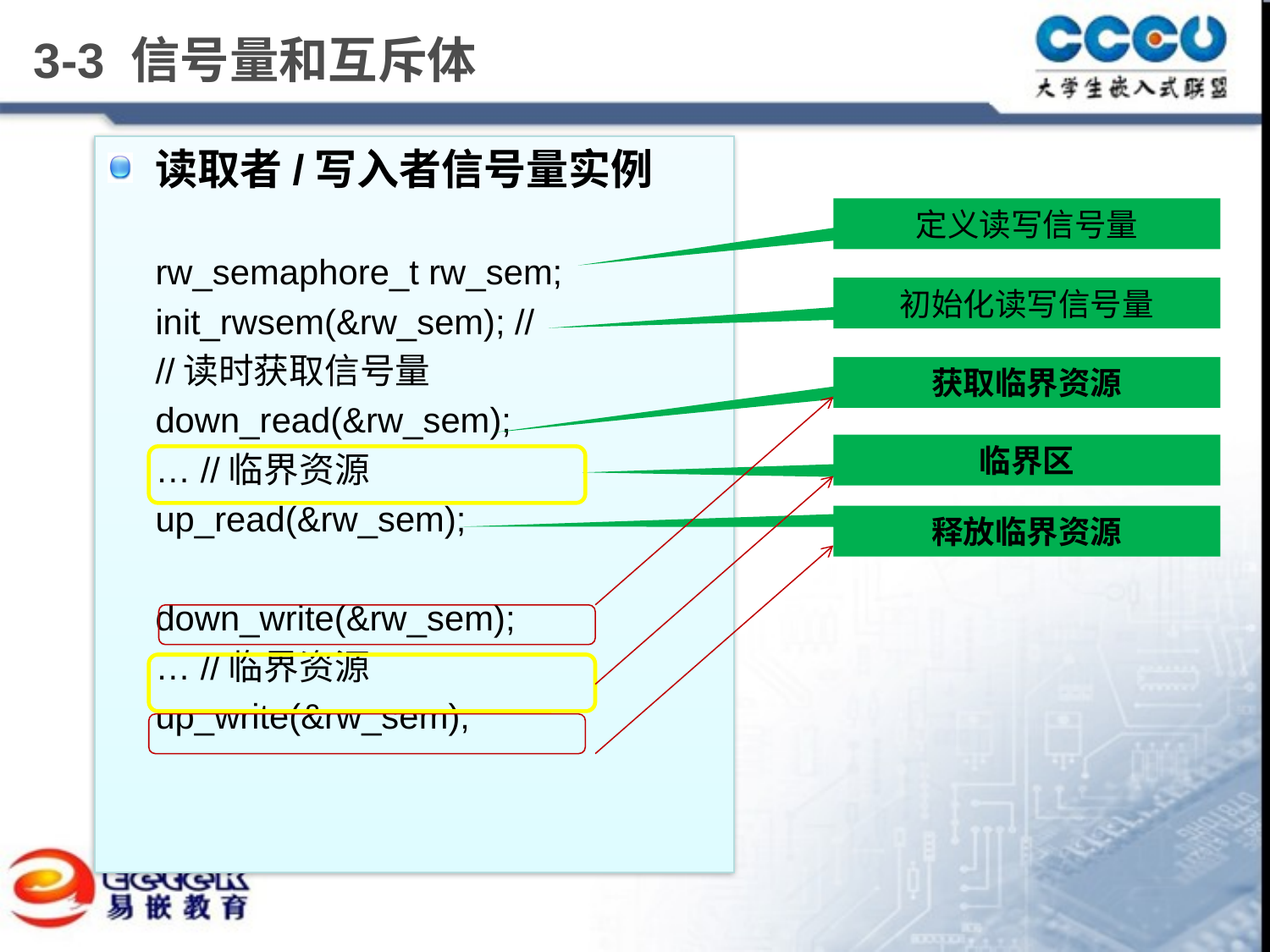

# 3-3 信号量和互斥体
读取者/写入者信号量实例

	rw_semaphore_t rw_sem;
	init_rwsem(&rw_sem); //
	//读时获取信号量
	down_read(&rw_sem);
	… //临界资源
	up_read(&rw_sem);

	down_write(&rw_sem);
	… //临界资源
	up_write(&rw_sem);
定义读写信号量
初始化读写信号量
获取临界资源
临界区

释放临界资源